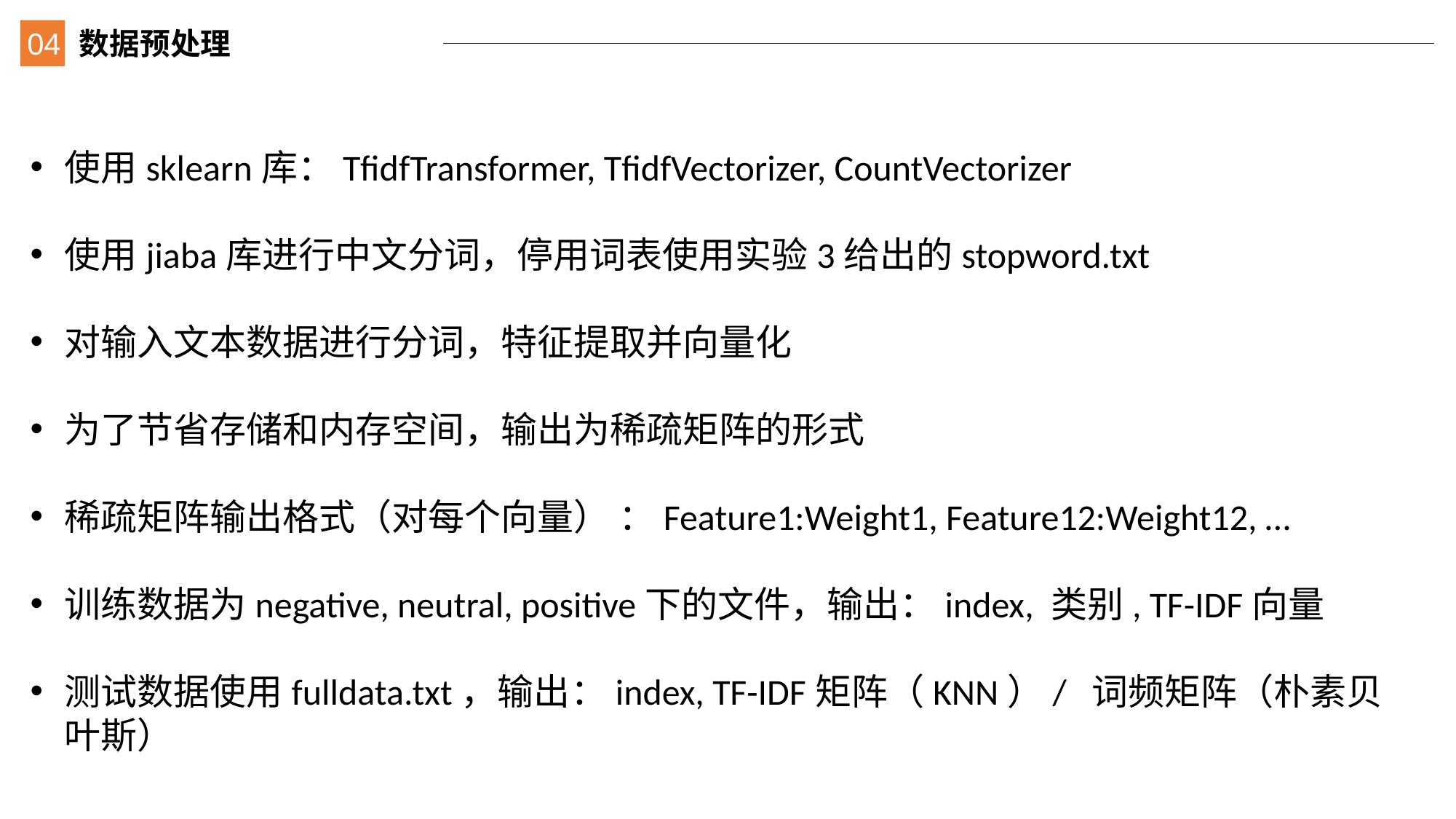

04
数据预处理

使用sklearn库：TfidfTransformer, TfidfVectorizer, CountVectorizer

使用jiaba库进行中文分词，停用词表使用实验3给出的stopword.txt

对输入文本数据进行分词，特征提取并向量化

为了节省存储和内存空间，输出为稀疏矩阵的形式

稀疏矩阵输出格式（对每个向量） ：Feature1:Weight1, Feature12:Weight12, …

训练数据为negative, neutral, positive下的文件，输出：index, 类别, TF-IDF向量

测试数据使用fulldata.txt，输出：index, TF-IDF矩阵（KNN）/  词频矩阵（朴素贝叶斯）